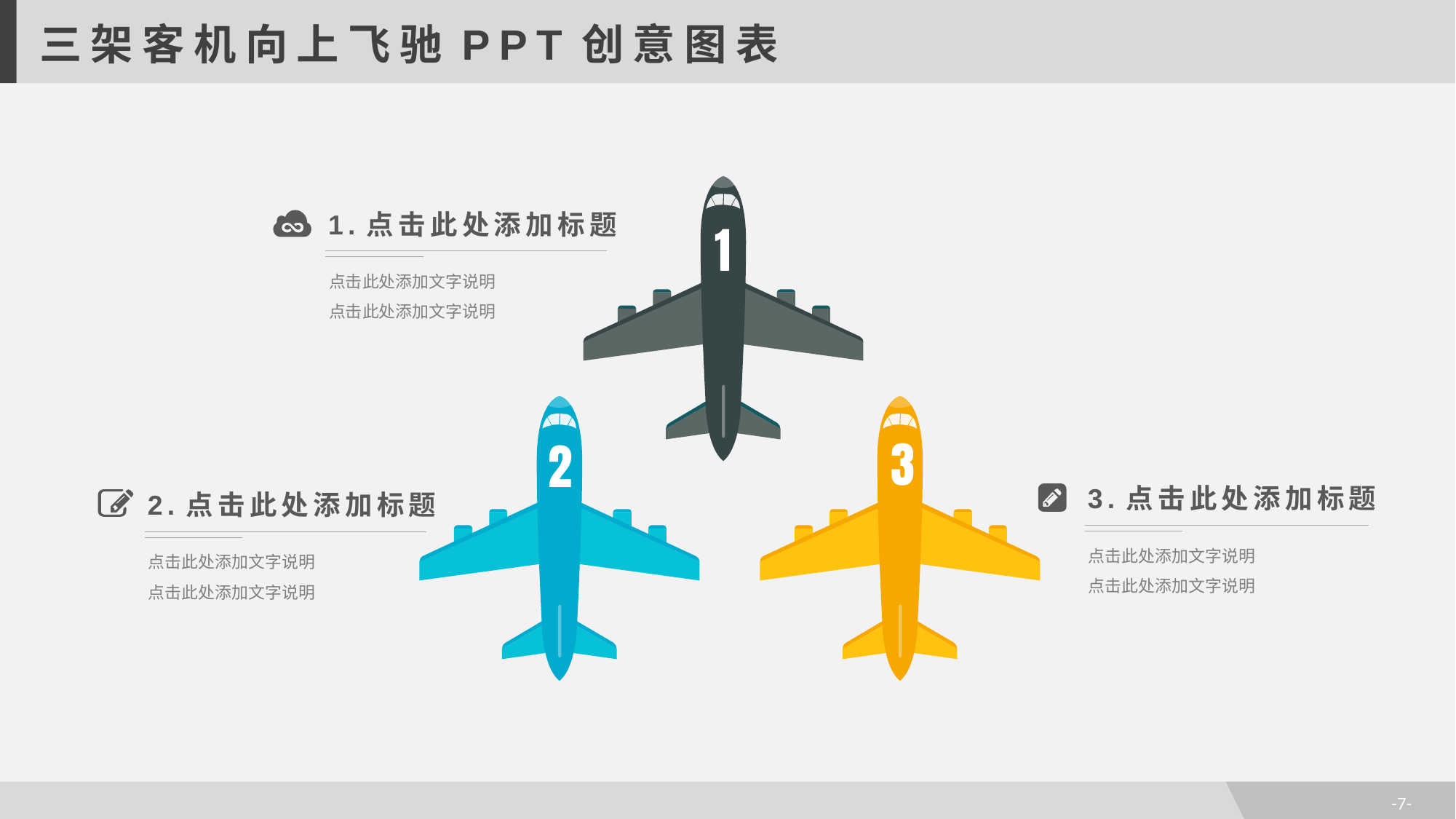

三架客机向上飞驰PPT创意图表

1.点击此处添加标题

点击此处添加文字说明
点击此处添加文字说明
1

3
2
3.点击此处添加标题

点击此处添加文字说明
点击此处添加文字说明
2.点击此处添加标题

点击此处添加文字说明
点击此处添加文字说明
-7-